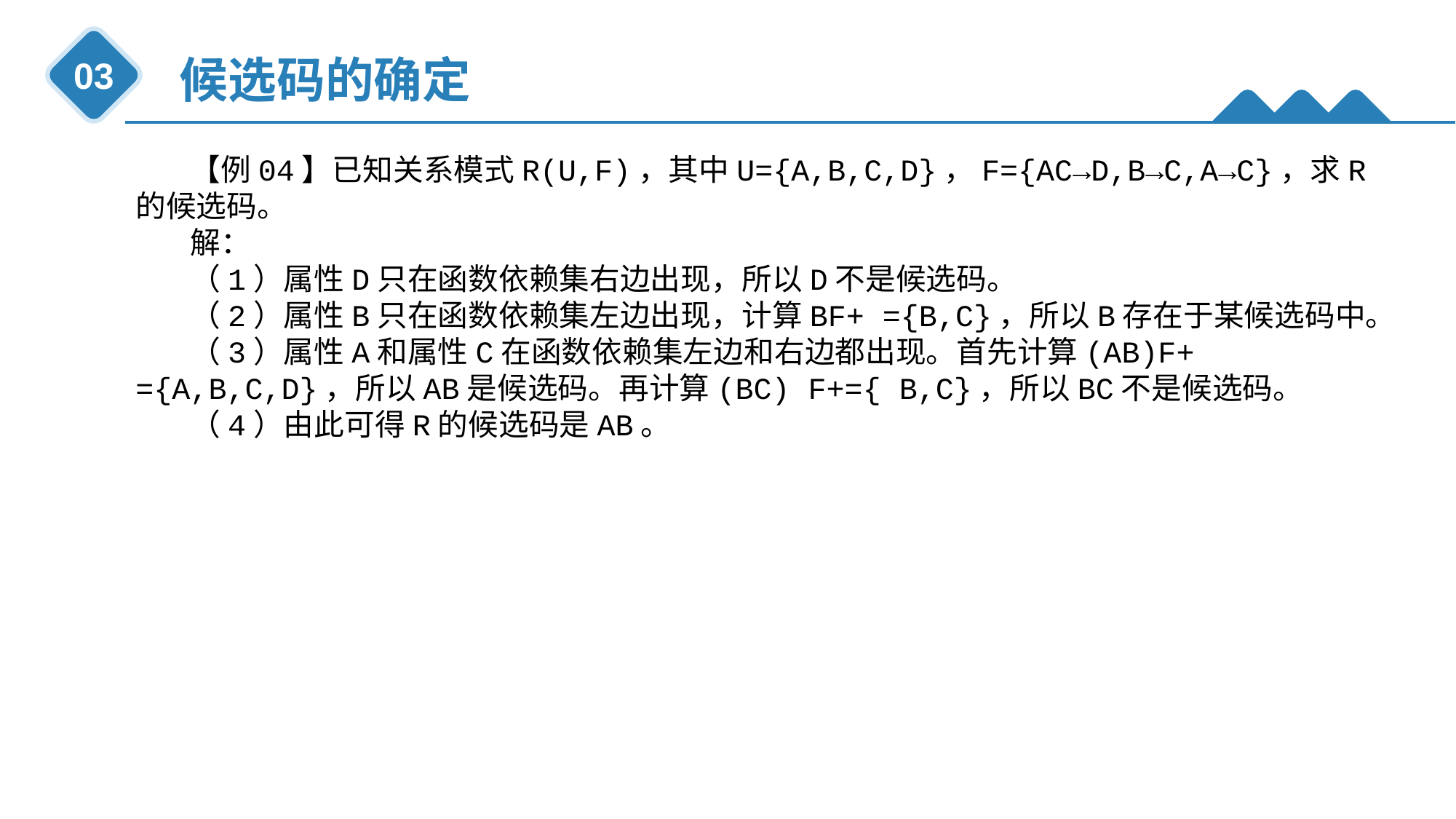

候选码的确定
03

【例04】已知关系模式R(U,F)，其中U={A,B,C,D}，F={AC→D,B→C,A→C}，求R的候选码。
解：
（1）属性D只在函数依赖集右边出现，所以D不是候选码。
（2）属性B只在函数依赖集左边出现，计算BF+ ={B,C}，所以B存在于某候选码中。
（3）属性A和属性C在函数依赖集左边和右边都出现。首先计算(AB)F+ ={A,B,C,D}，所以AB是候选码。再计算(BC) F+={ B,C}，所以BC不是候选码。
（4）由此可得R的候选码是AB。